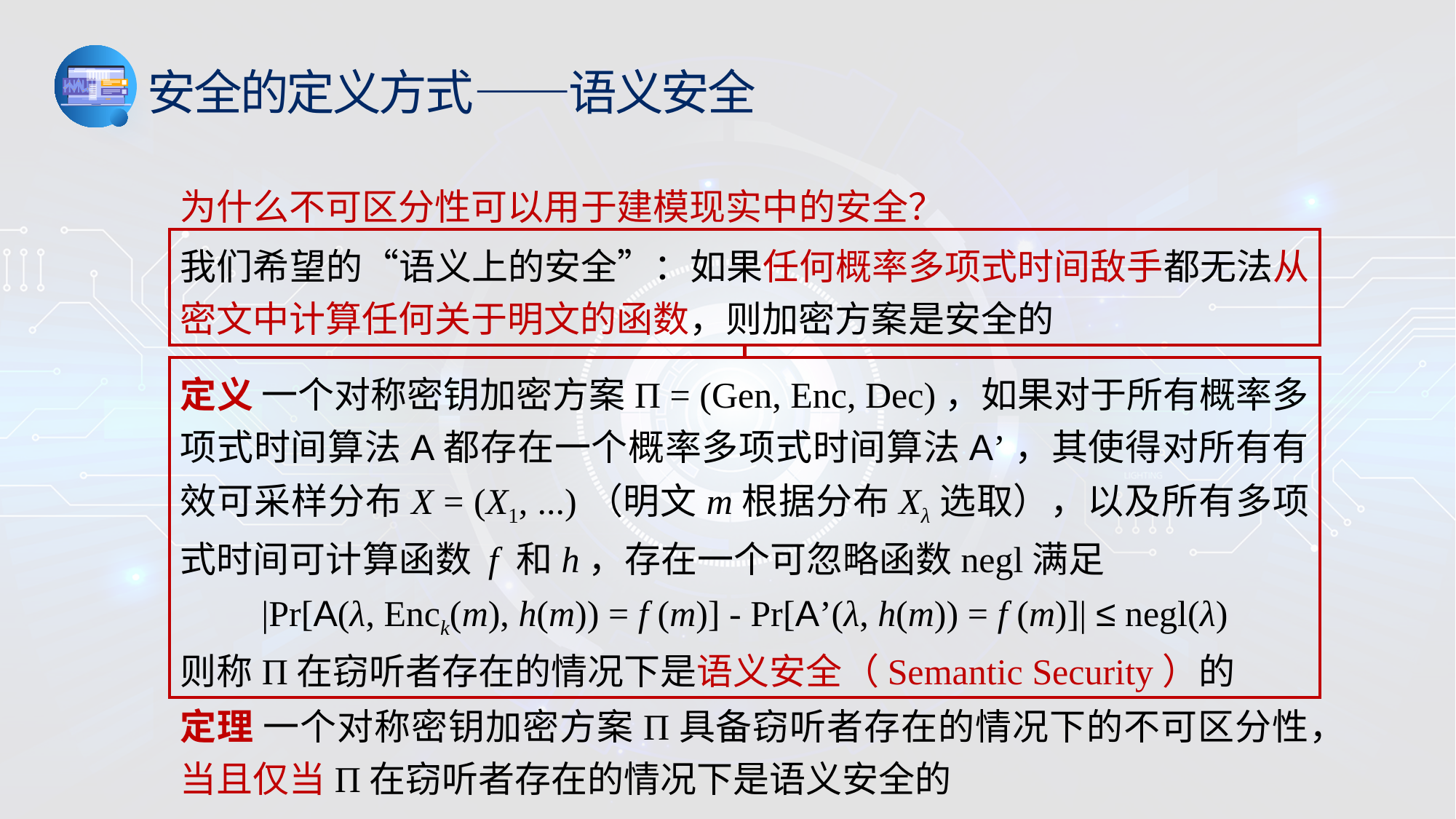

安全的定义方式——语义安全

为什么不可区分性可以用于建模现实中的安全？
我们希望的“语义上的安全”：如果任何概率多项式时间敌手都无法从密文中计算任何关于明文的函数，则加密方案是安全的
定义 一个对称密钥加密方案Π = (Gen, Enc, Dec)，如果对于所有概率多项式时间算法A都存在一个概率多项式时间算法A’，其使得对所有有效可采样分布X = (X1, ...)（明文m根据分布Xλ选取），以及所有多项式时间可计算函数 f 和h，存在一个可忽略函数negl满足
|Pr[A(λ, Enck(m), h(m)) = f (m)] - Pr[A’(λ, h(m)) = f (m)]| ≤ negl(λ)
则称Π在窃听者存在的情况下是语义安全（Semantic Security）的
定理 一个对称密钥加密方案Π具备窃听者存在的情况下的不可区分性，当且仅当Π在窃听者存在的情况下是语义安全的